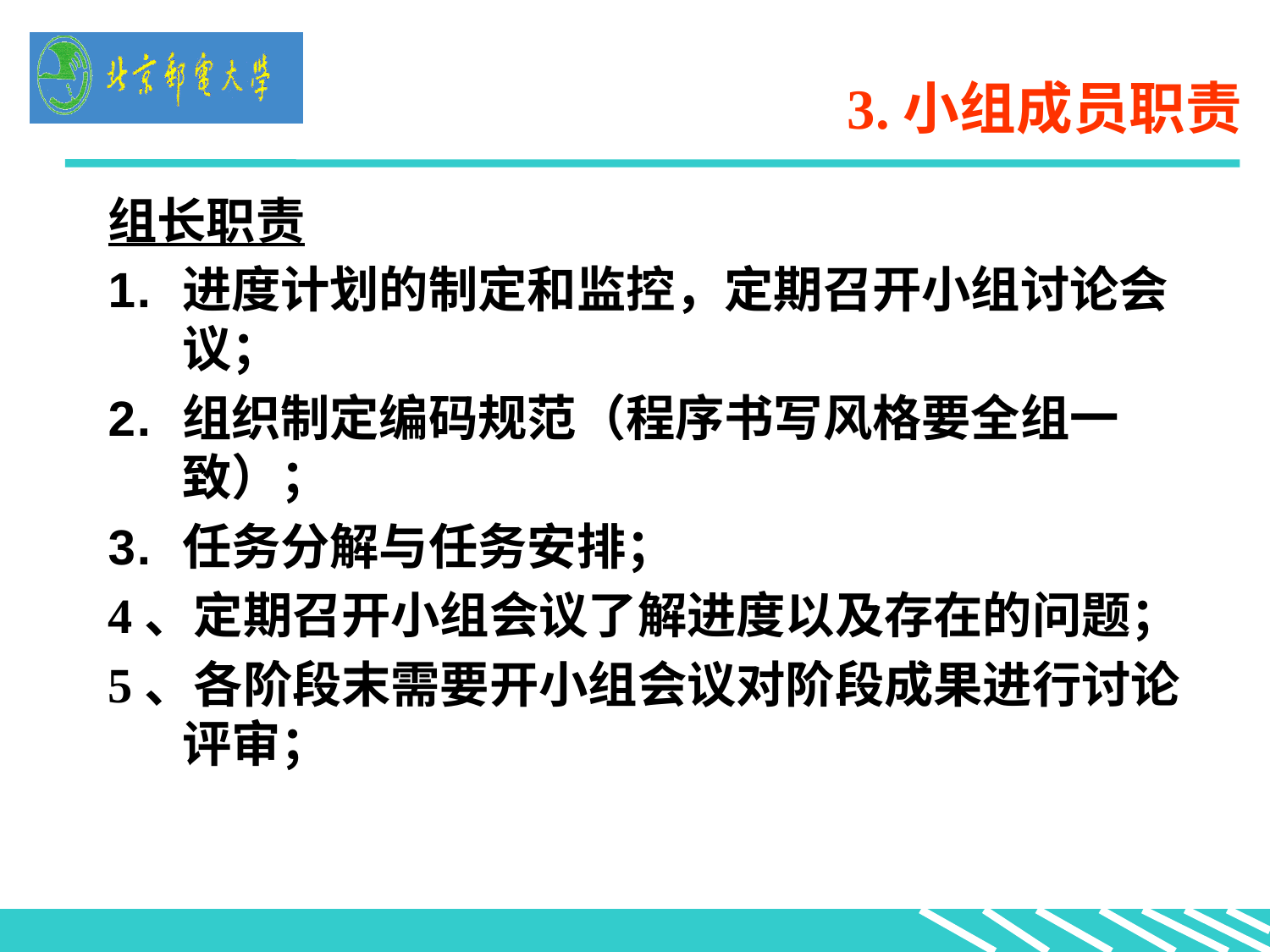

# 3.小组成员职责
组长职责
进度计划的制定和监控，定期召开小组讨论会议；
组织制定编码规范（程序书写风格要全组一致）；
任务分解与任务安排；
4、定期召开小组会议了解进度以及存在的问题；
5、各阶段末需要开小组会议对阶段成果进行讨论评审；

18